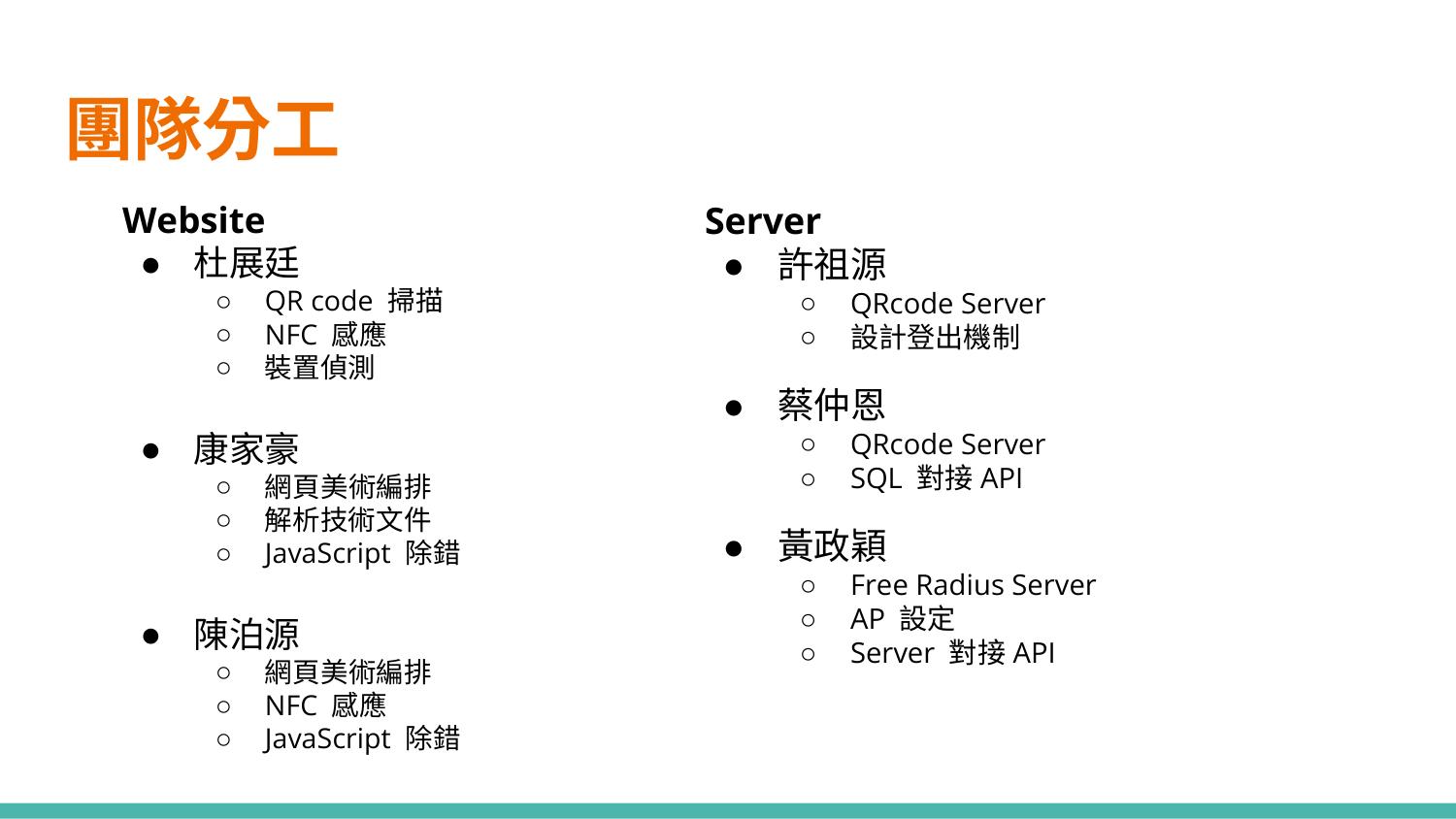

# 團隊分工
Website
杜展廷
QR code 掃描
NFC 感應
裝置偵測

康家豪
網頁美術編排
解析技術文件
JavaScript 除錯

陳泊源
網頁美術編排
NFC 感應
JavaScript 除錯
Server
許祖源
QRcode Server
設計登出機制

蔡仲恩
QRcode Server
SQL 對接API

黃政穎
Free Radius Server
AP 設定
Server 對接API